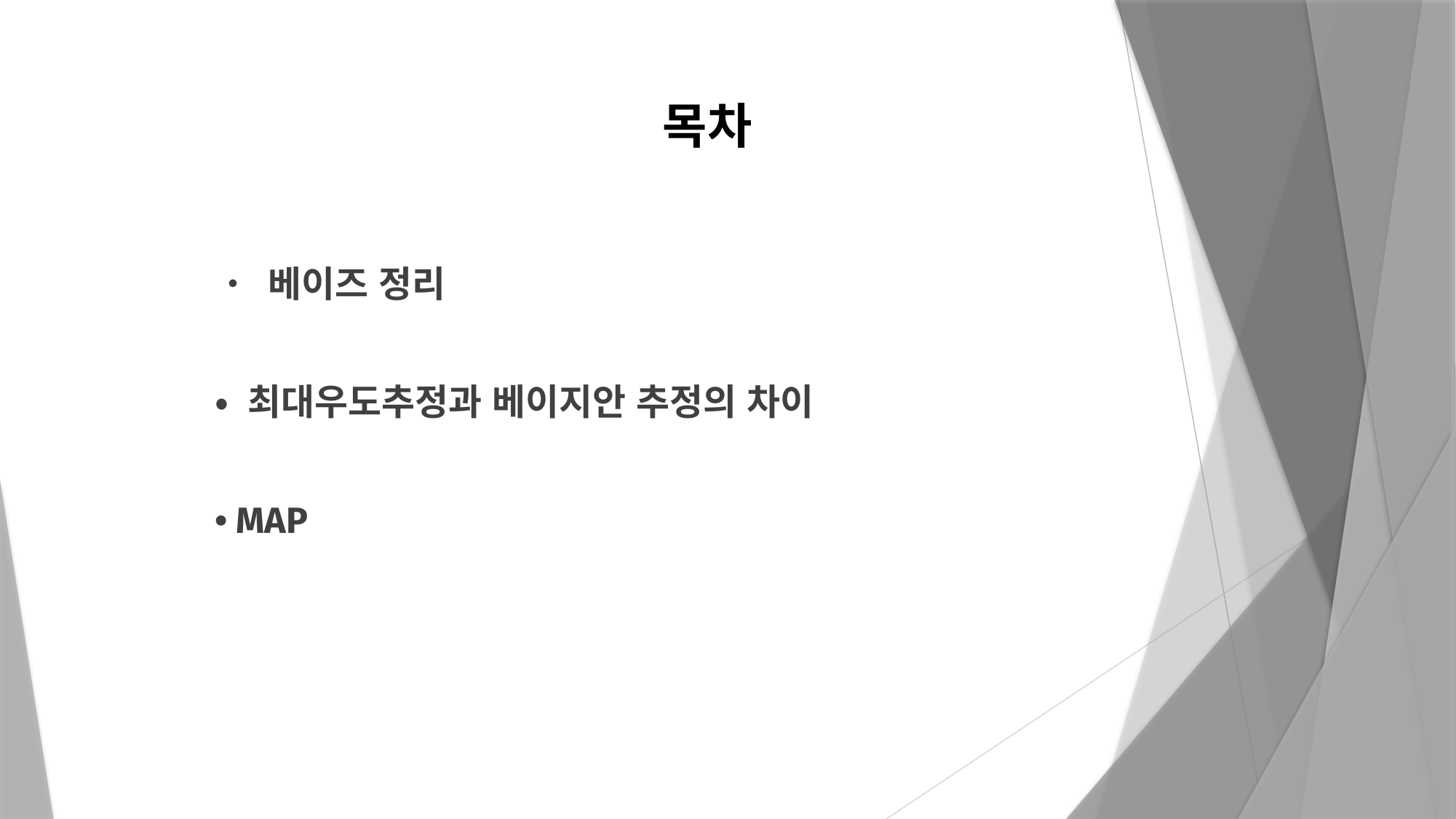

# 목차
• 베이즈 정리

• 최대우도추정과 베이지안 추정의 차이

• MAP